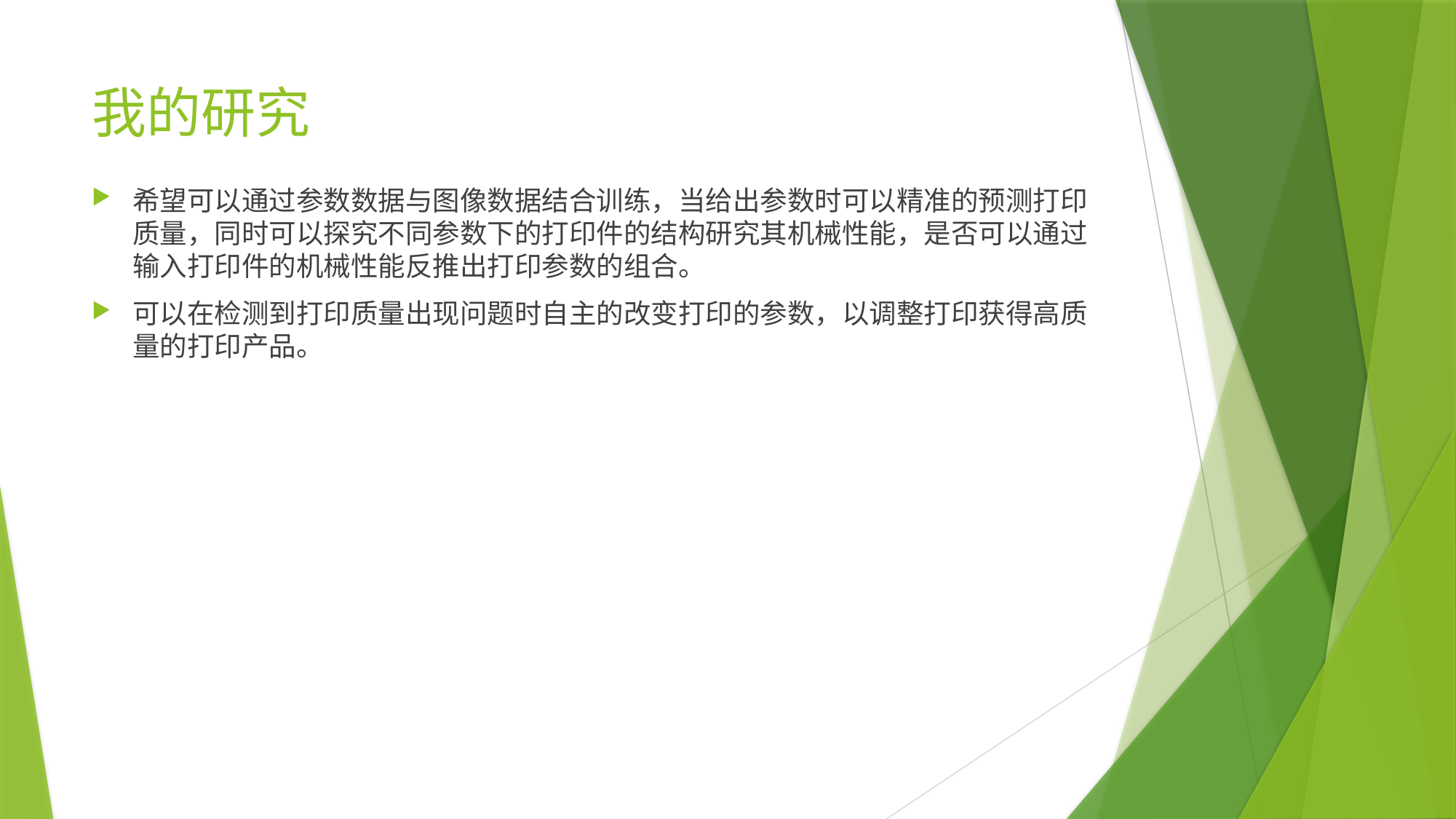

# 我的研究
希望可以通过参数数据与图像数据结合训练，当给出参数时可以精准的预测打印质量，同时可以探究不同参数下的打印件的结构研究其机械性能，是否可以通过输入打印件的机械性能反推出打印参数的组合。
可以在检测到打印质量出现问题时自主的改变打印的参数，以调整打印获得高质量的打印产品。